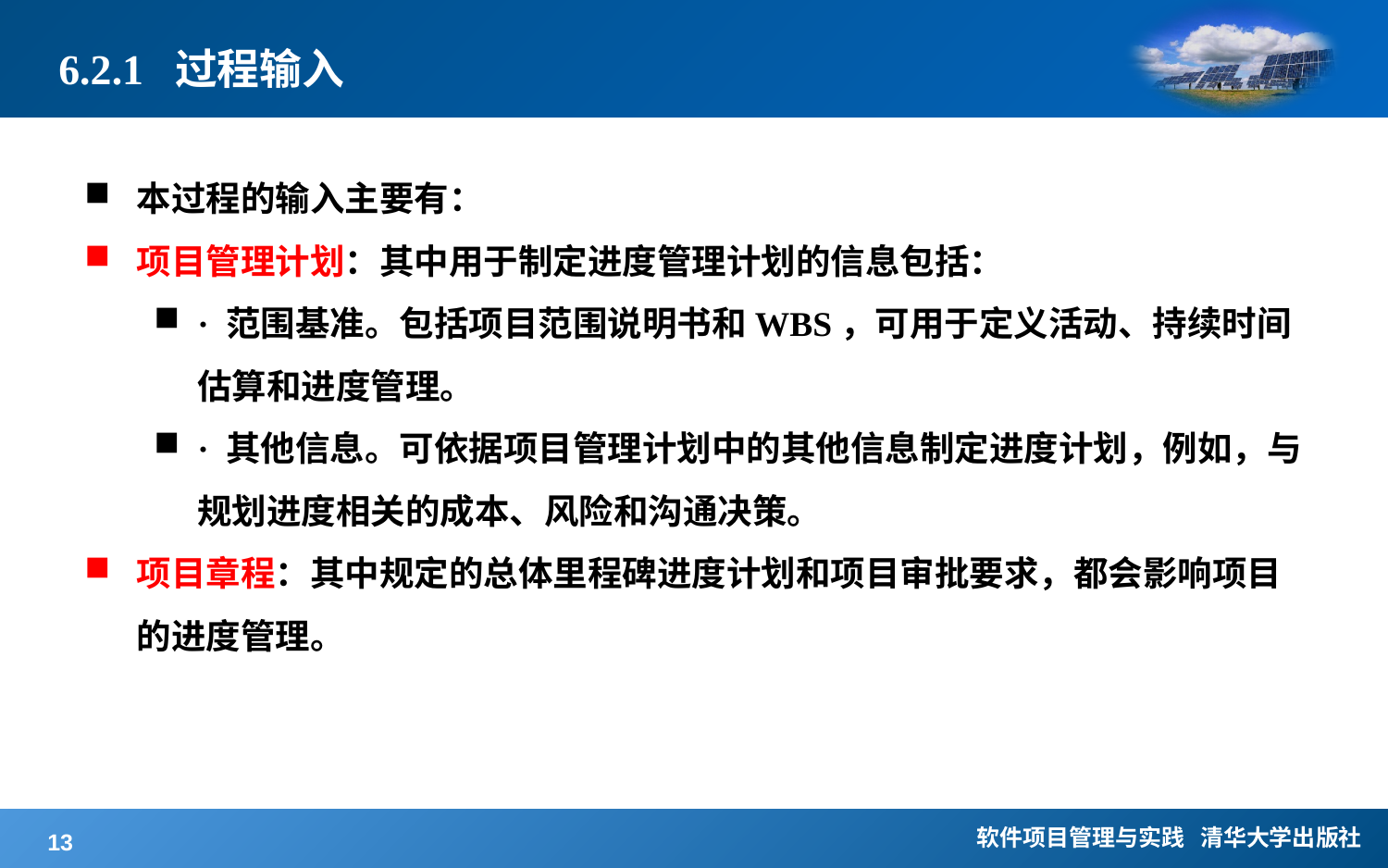

# 6.2.1  过程输入
本过程的输入主要有：
项目管理计划：其中用于制定进度管理计划的信息包括：
· 范围基准。包括项目范围说明书和WBS，可用于定义活动、持续时间估算和进度管理。
· 其他信息。可依据项目管理计划中的其他信息制定进度计划，例如，与规划进度相关的成本、风险和沟通决策。
项目章程：其中规定的总体里程碑进度计划和项目审批要求，都会影响项目的进度管理。